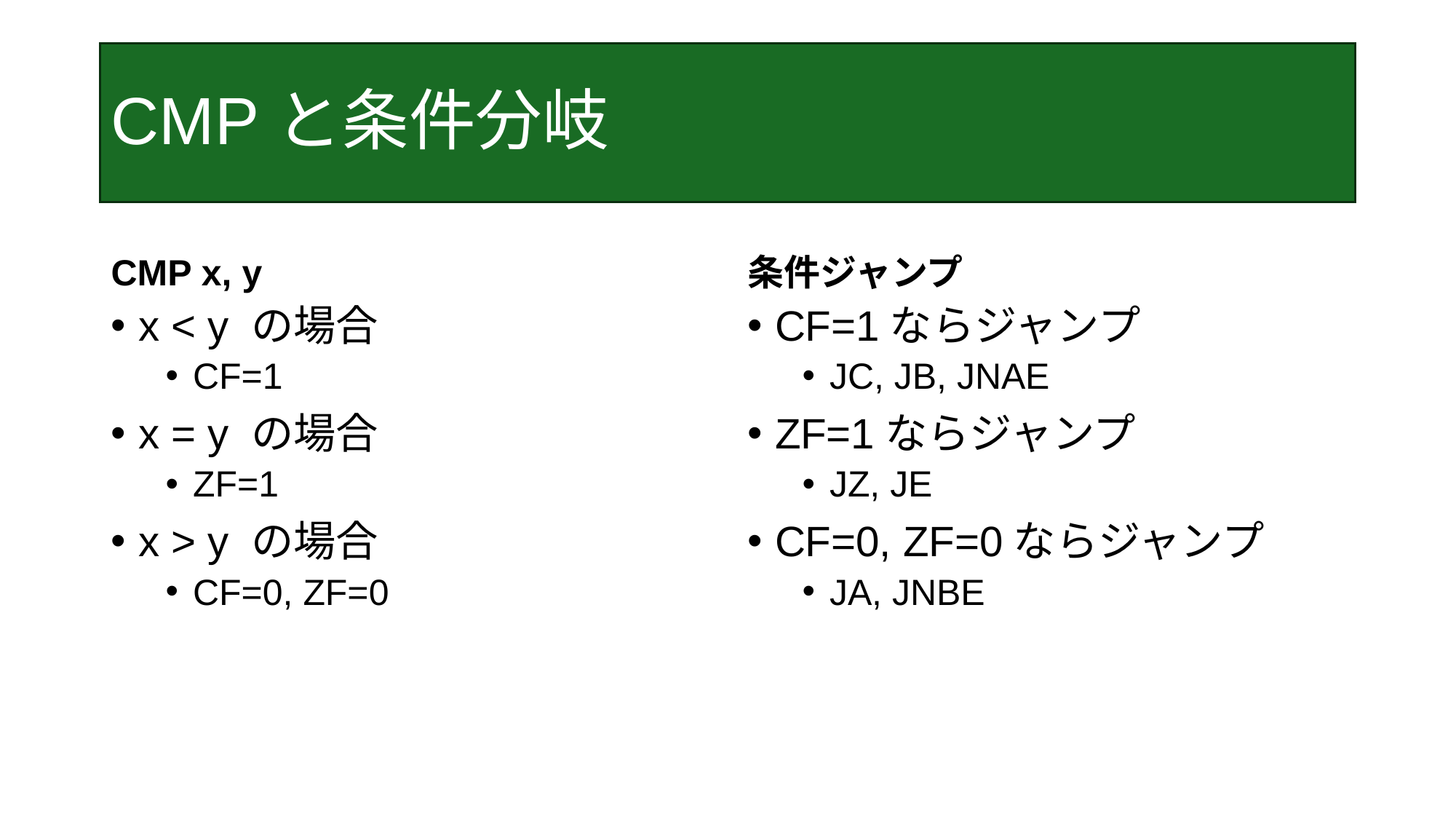

# CMPと条件分岐
CMP x, y
条件ジャンプ
x < y の場合
CF=1
x = y の場合
ZF=1
x > y の場合
CF=0, ZF=0
CF=1ならジャンプ
JC, JB, JNAE
ZF=1ならジャンプ
JZ, JE
CF=0, ZF=0ならジャンプ
JA, JNBE